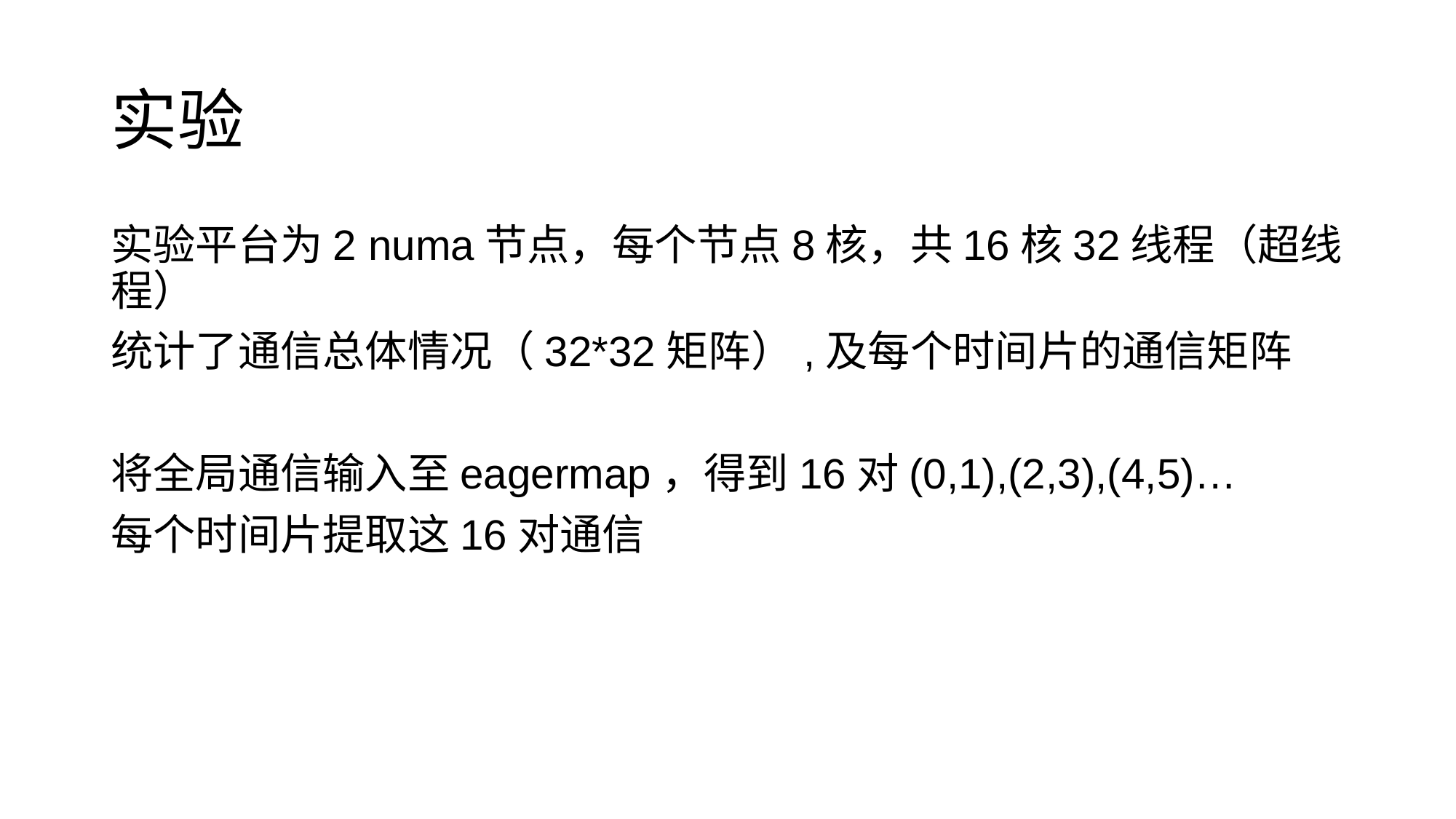

# 实验
实验平台为2 numa节点，每个节点8核，共16核32线程（超线程）
统计了通信总体情况（32*32矩阵）,及每个时间片的通信矩阵

将全局通信输入至eagermap，得到16对(0,1),(2,3),(4,5)…
每个时间片提取这16对通信